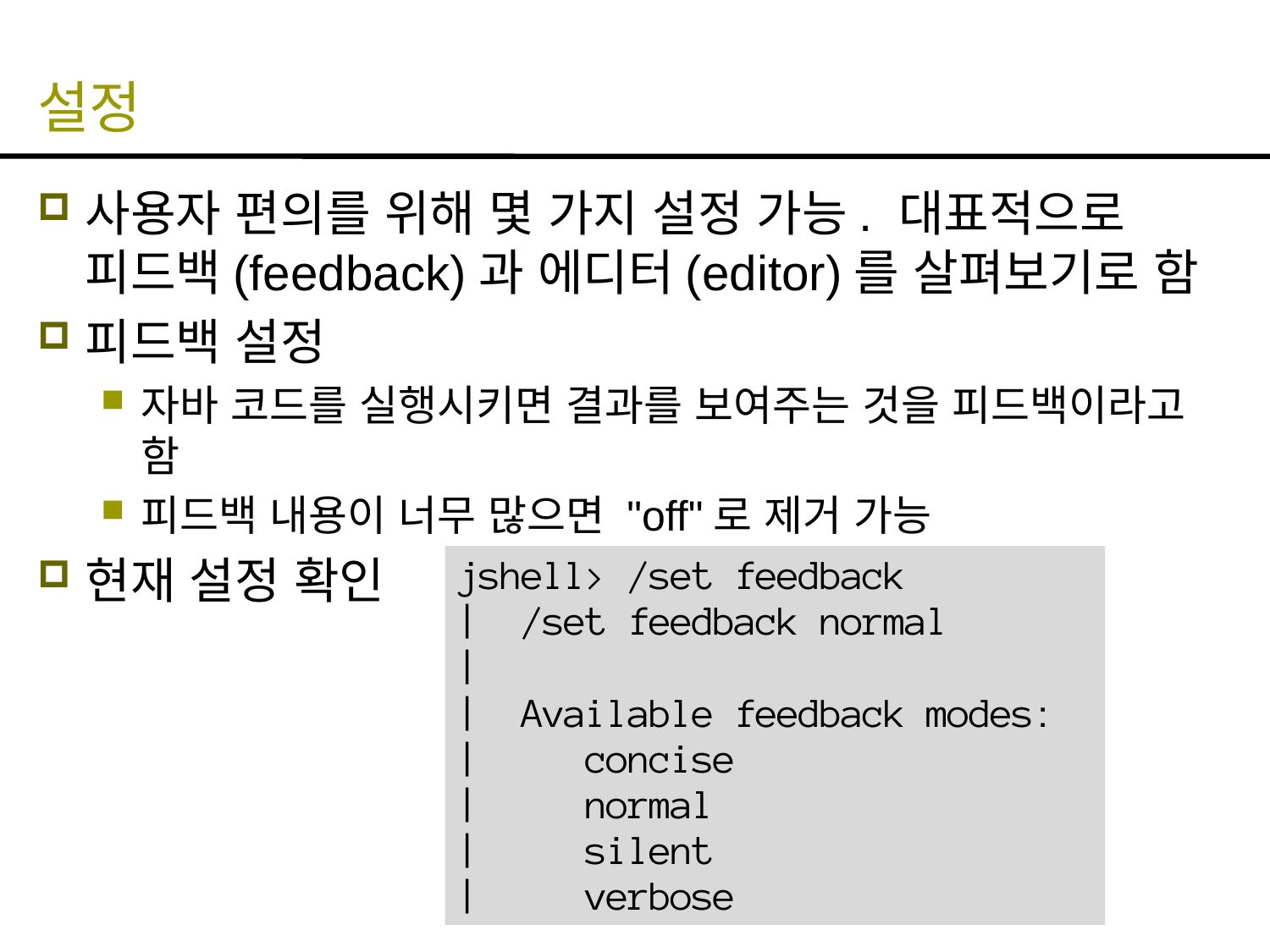

# 설정
사용자 편의를 위해 몇 가지 설정 가능. 대표적으로 피드백(feedback)과 에디터(editor)를 살펴보기로 함
피드백 설정
자바 코드를 실행시키면 결과를 보여주는 것을 피드백이라고 함
피드백 내용이 너무 많으면 "off"로 제거 가능
현재 설정 확인
jshell> /set feedback
|  /set feedback normal
|
|  Available feedback modes:
|     concise
|     normal
|     silent
|     verbose